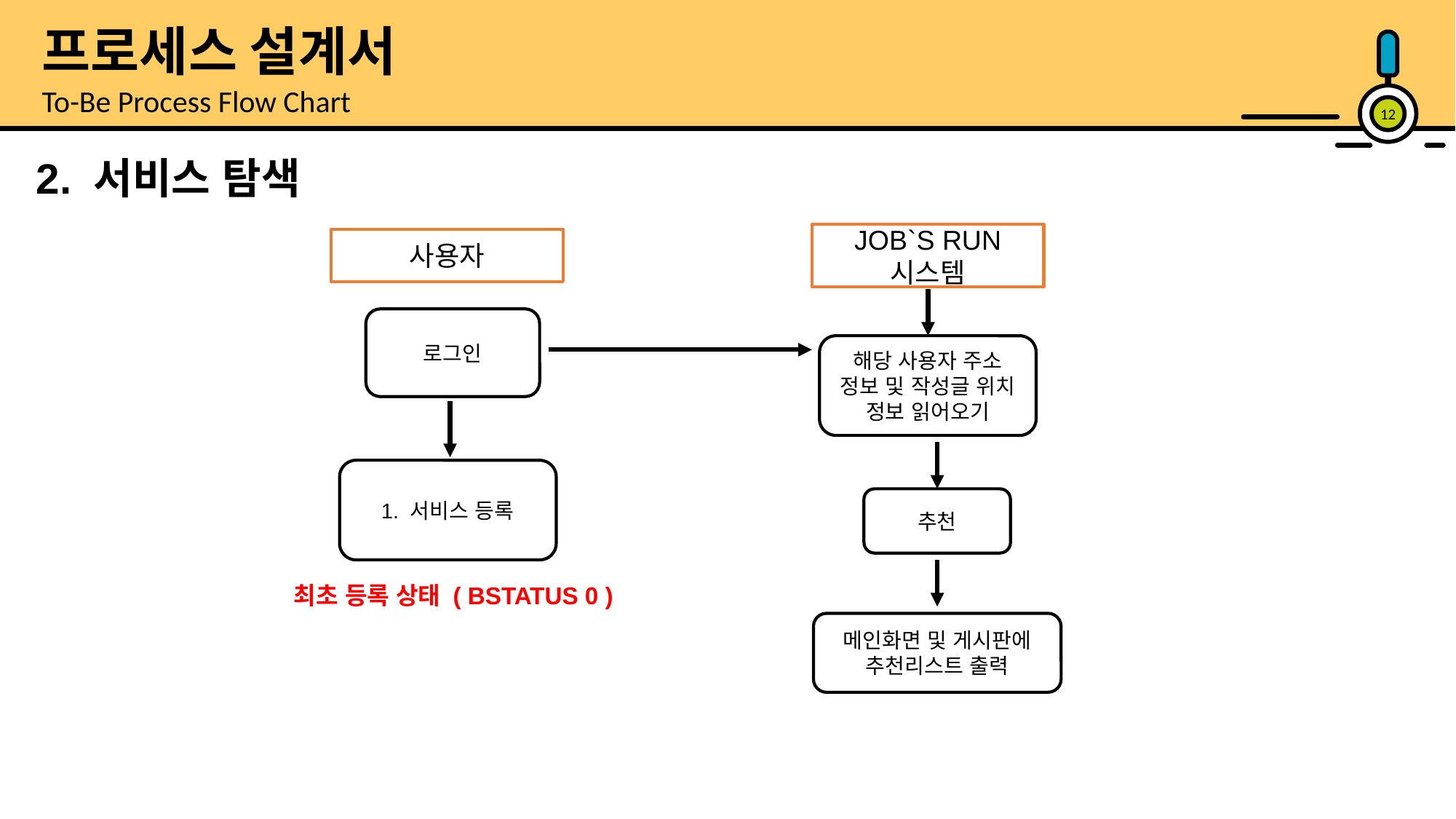

프로세스 설계서

To-Be Process Flow Chart

12
2. 서비스 탐색
JOB`S RUN
시스템
사용자
로그인
해당 사용자 주소 정보 및 작성글 위치 정보 읽어오기
1. 서비스 등록
추천
최초 등록 상태 ( BSTATUS 0 )
메인화면 및 게시판에 추천리스트 출력